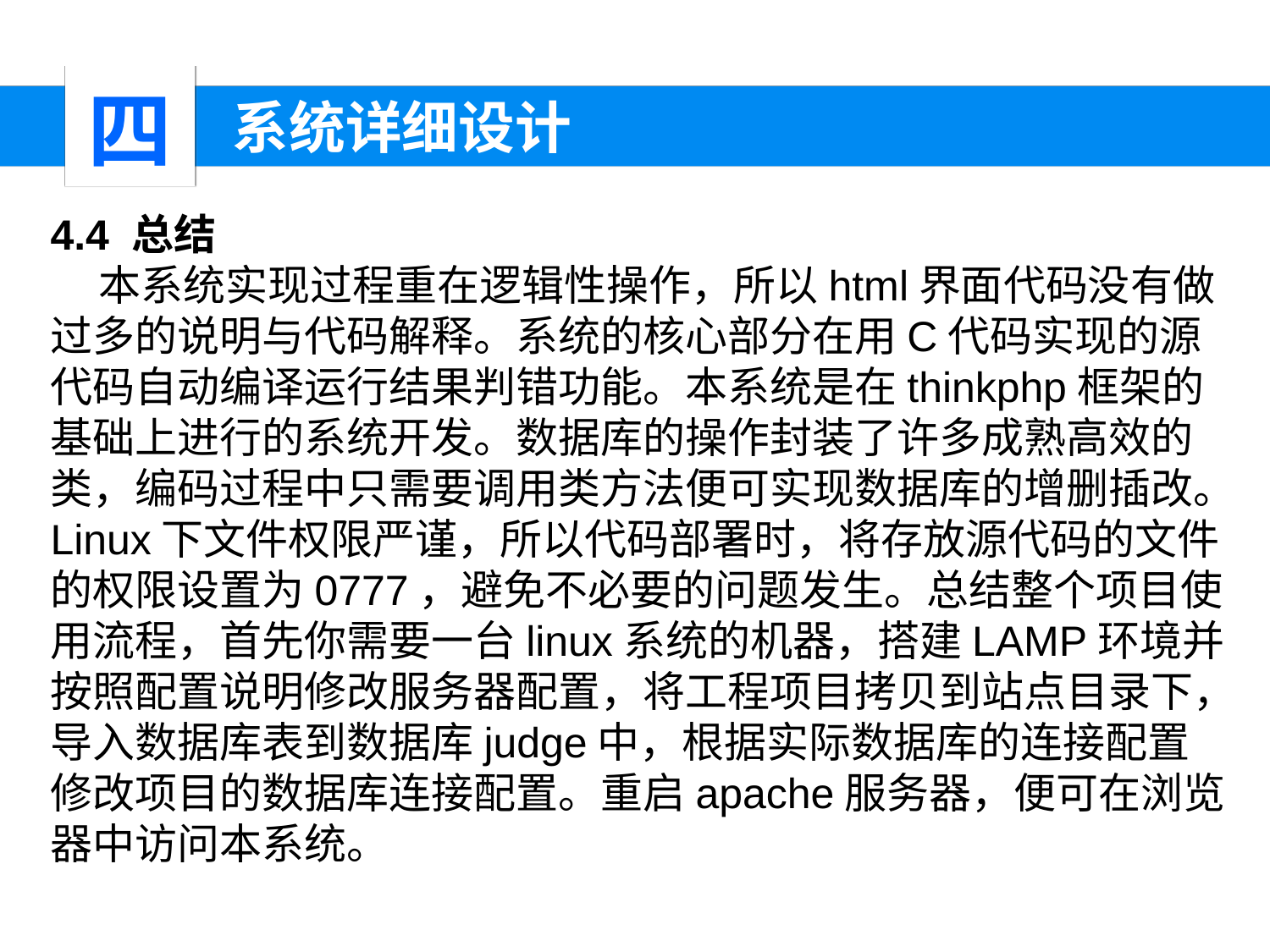

四
                系统详细设计
4.4 总结
    本系统实现过程重在逻辑性操作，所以html界面代码没有做过多的说明与代码解释。系统的核心部分在用C代码实现的源代码自动编译运行结果判错功能。本系统是在thinkphp框架的基础上进行的系统开发。数据库的操作封装了许多成熟高效的类，编码过程中只需要调用类方法便可实现数据库的增删插改。Linux下文件权限严谨，所以代码部署时，将存放源代码的文件的权限设置为0777，避免不必要的问题发生。总结整个项目使用流程，首先你需要一台linux系统的机器，搭建LAMP环境并按照配置说明修改服务器配置，将工程项目拷贝到站点目录下，导入数据库表到数据库judge中，根据实际数据库的连接配置修改项目的数据库连接配置。重启apache服务器，便可在浏览器中访问本系统。